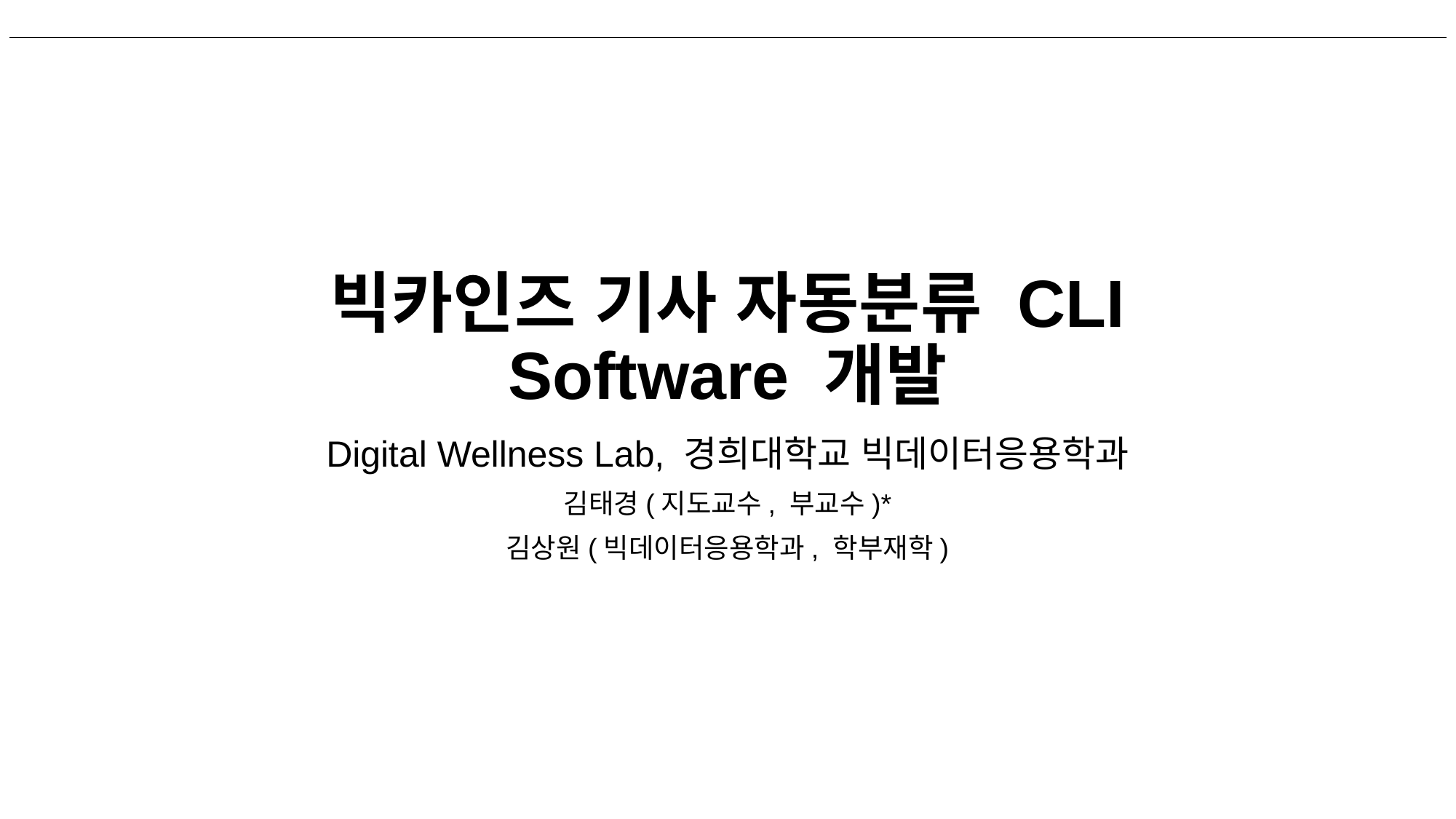

# 빅카인즈 기사 자동분류 CLI Software 개발
Digital Wellness Lab, 경희대학교 빅데이터응용학과
김태경(지도교수, 부교수)*
김상원(빅데이터응용학과, 학부재학)